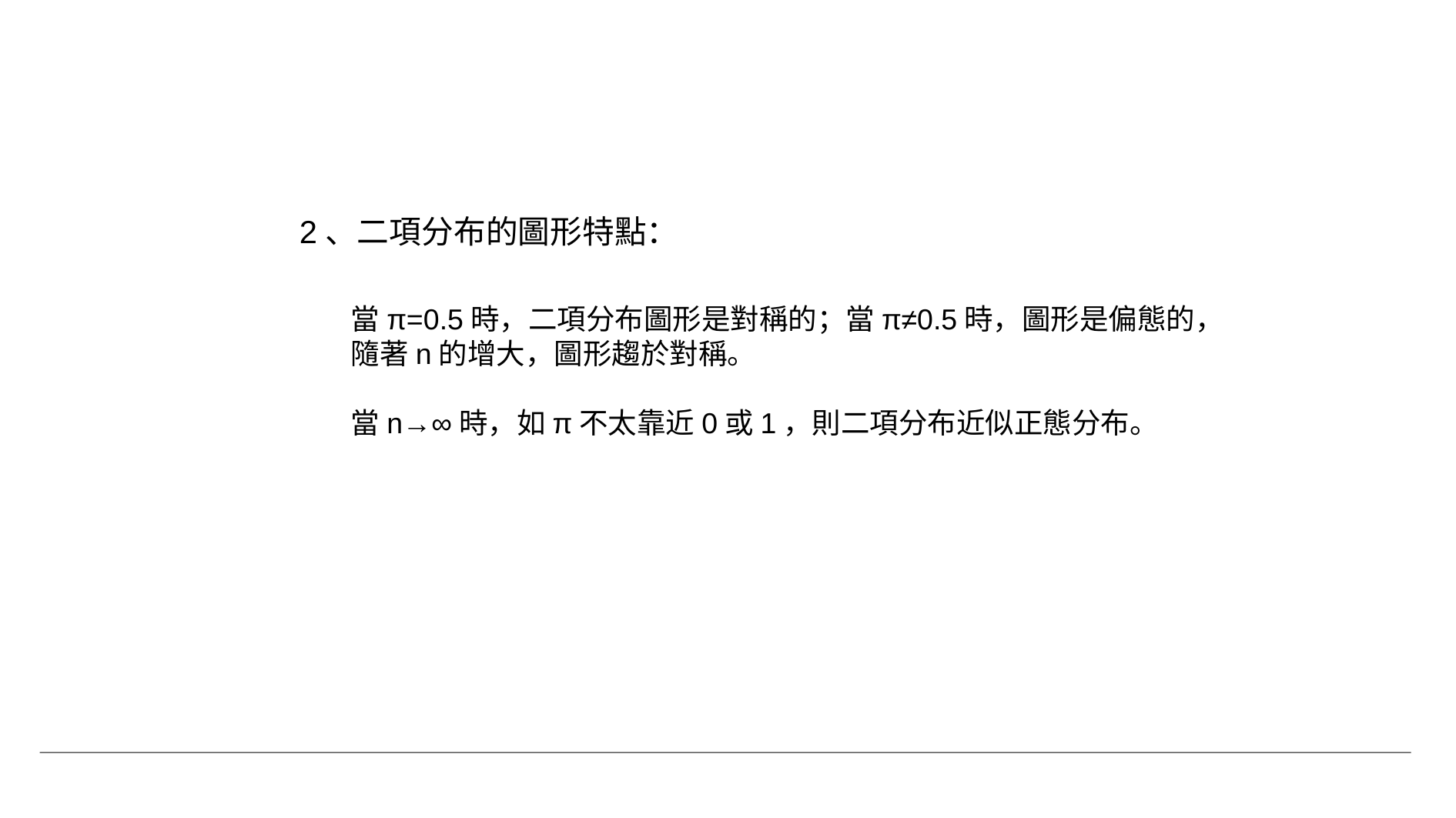

2、二項分布的圖形特點：
當π=0.5時，二項分布圖形是對稱的；當π≠0.5時，圖形是偏態的，隨著n的增大，圖形趨於對稱。

當n→∞時，如π不太靠近0或1，則二項分布近似正態分布。